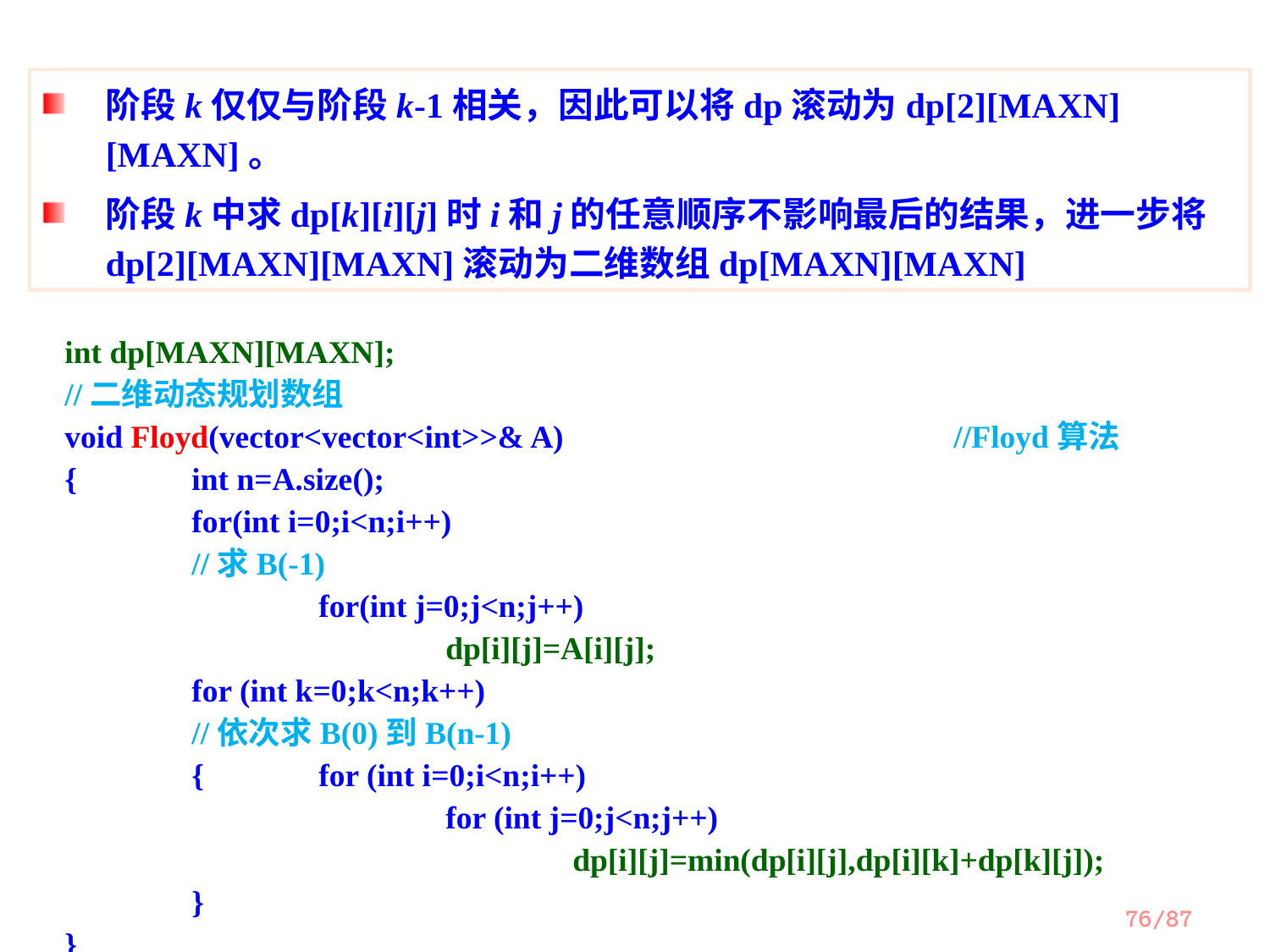

阶段k仅仅与阶段k-1相关，因此可以将dp滚动为dp[2][MAXN][MAXN]。
阶段k中求dp[k][i][j]时i和j的任意顺序不影响最后的结果，进一步将dp[2][MAXN][MAXN]滚动为二维数组dp[MAXN][MAXN]
int dp[MAXN][MAXN];							//二维动态规划数组
void Floyd(vector<vector<int>>& A)				//Floyd算法
{	int n=A.size();
	for(int i=0;i<n;i++)							//求B(-1)
		for(int j=0;j<n;j++)
			dp[i][j]=A[i][j];
	for (int k=0;k<n;k++)							//依次求B(0)到B(n-1)
	{	for (int i=0;i<n;i++)
			for (int j=0;j<n;j++)
				dp[i][j]=min(dp[i][j],dp[i][k]+dp[k][j]);
	}
}
76/87